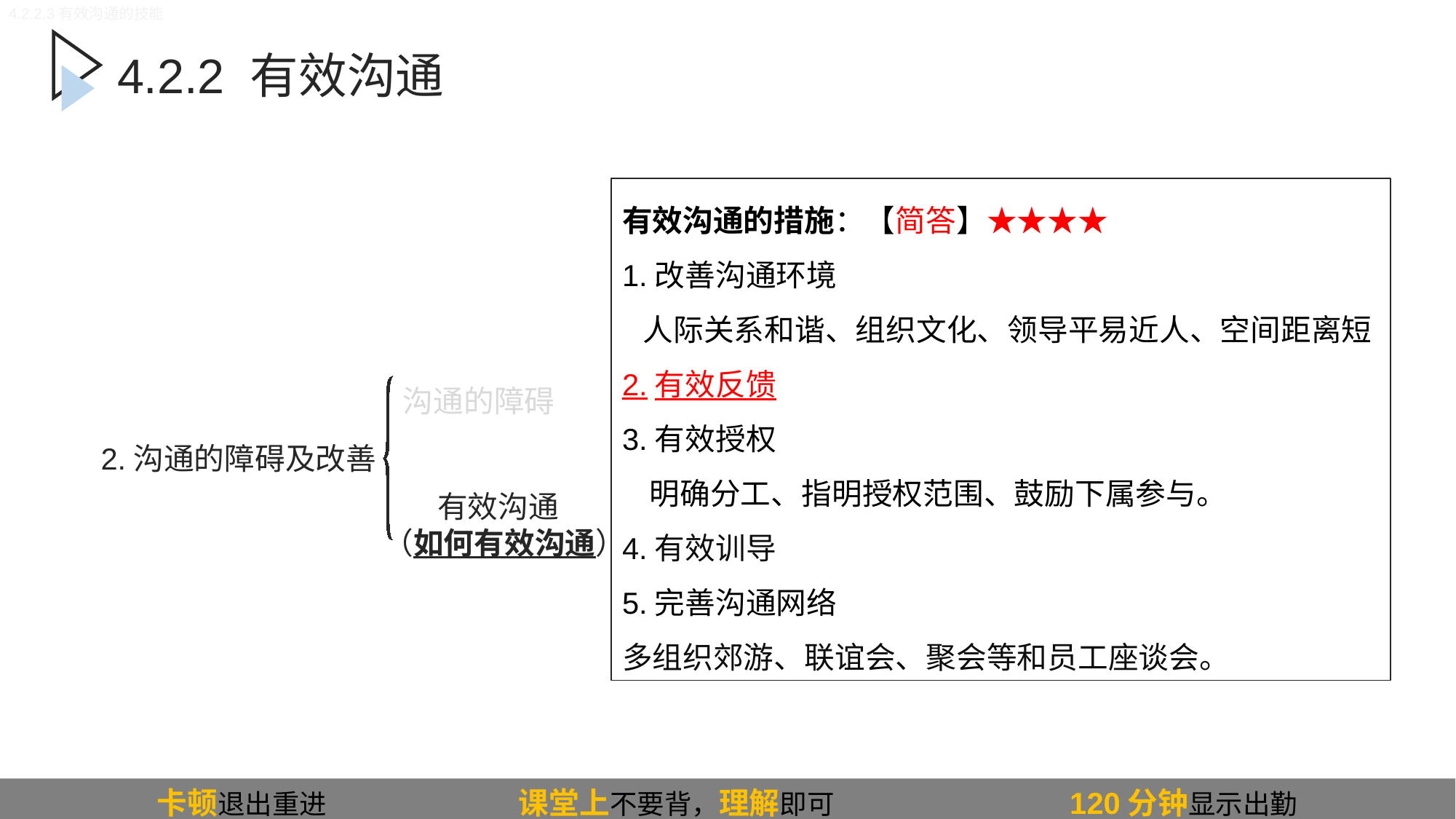

4.2.2.3有效沟通的技能
# 4.2.2 有效沟通
有效沟通的措施：【简答】★★★★
1.改善沟通环境
  人际关系和谐、组织文化、领导平易近人、空间距离短
2.有效反馈
3.有效授权
   明确分工、指明授权范围、鼓励下属参与。
4.有效训导
5.完善沟通网络
多组织郊游、联谊会、聚会等和员工座谈会。

沟通的障碍
2.沟通的障碍及改善
       有效沟通
（如何有效沟通）